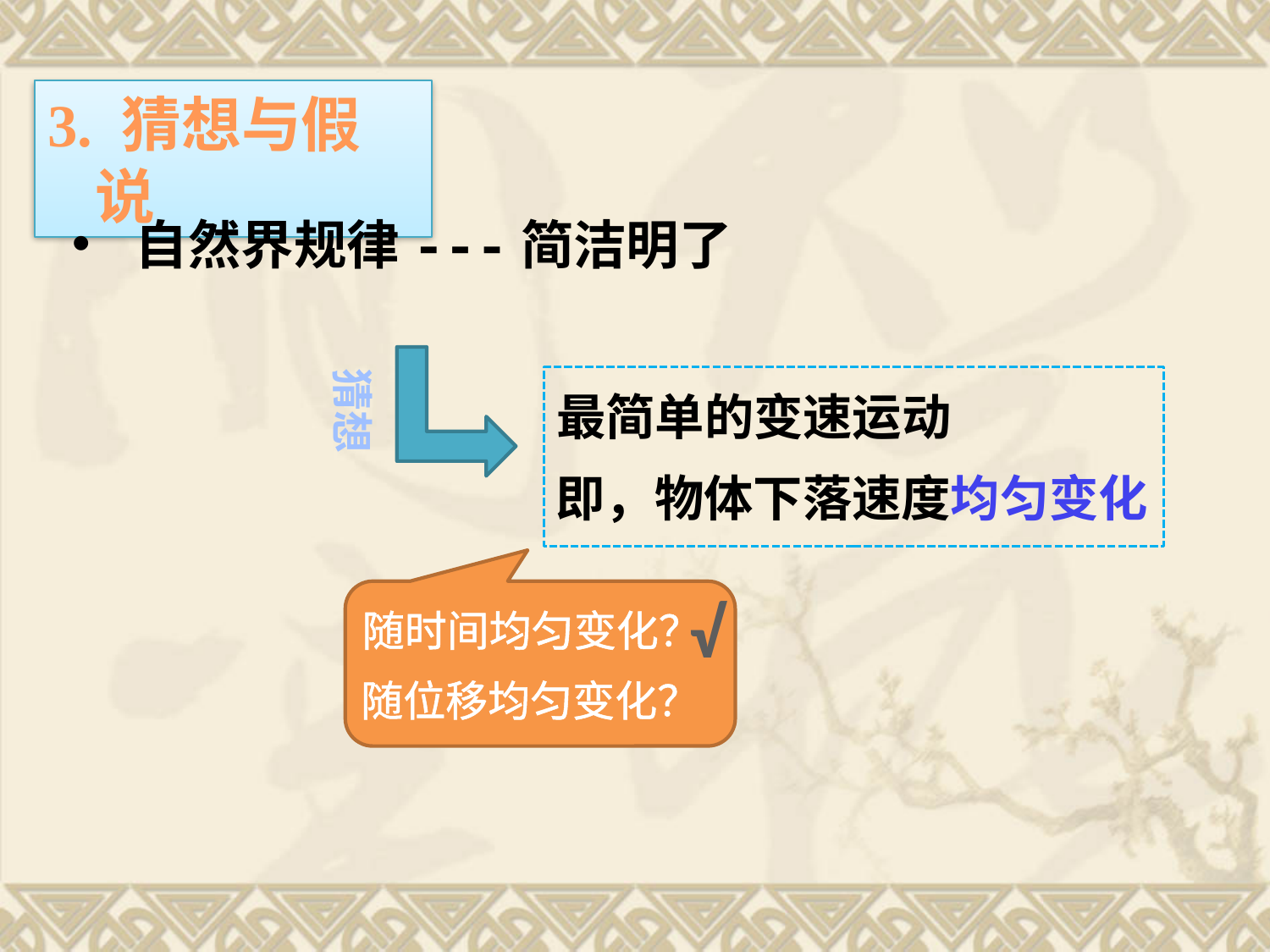

3. 猜想与假说
自然界规律---简洁明了

猜想

最简单的变速运动
即，物体下落速度均匀变化

√
随时间均匀变化？
随位移均匀变化？